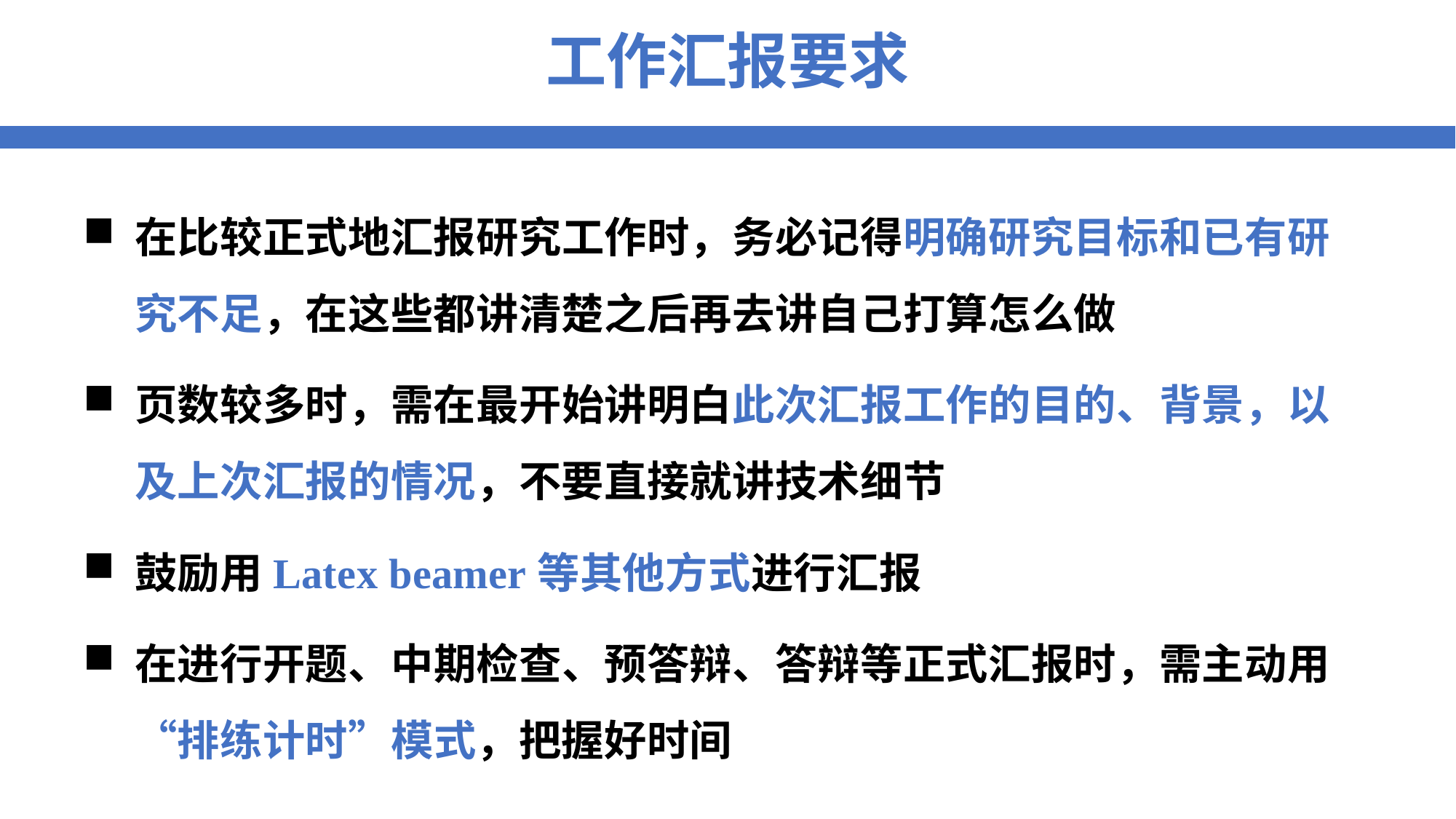

# 工作汇报要求

在比较正式地汇报研究工作时，务必记得明确研究目标和已有研究不足，在这些都讲清楚之后再去讲自己打算怎么做
页数较多时，需在最开始讲明白此次汇报工作的目的、背景，以及上次汇报的情况，不要直接就讲技术细节
鼓励用Latex beamer等其他方式进行汇报
在进行开题、中期检查、预答辩、答辩等正式汇报时，需主动用“排练计时”模式，把握好时间